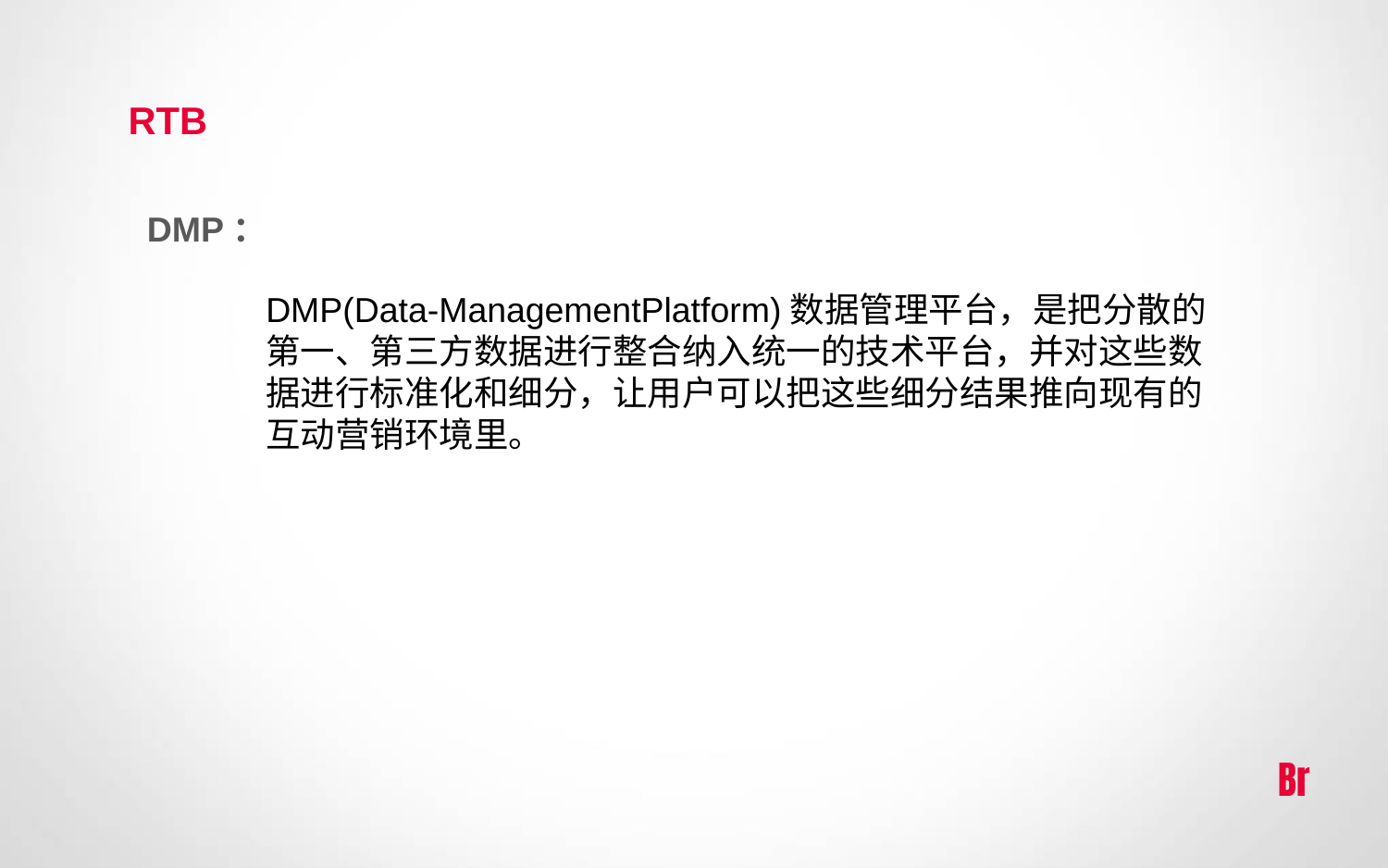

RTB
DMP：
DMP(Data-ManagementPlatform)数据管理平台，是把分散的第一、第三方数据进行整合纳入统一的技术平台，并对这些数据进行标准化和细分，让用户可以把这些细分结果推向现有的互动营销环境里。